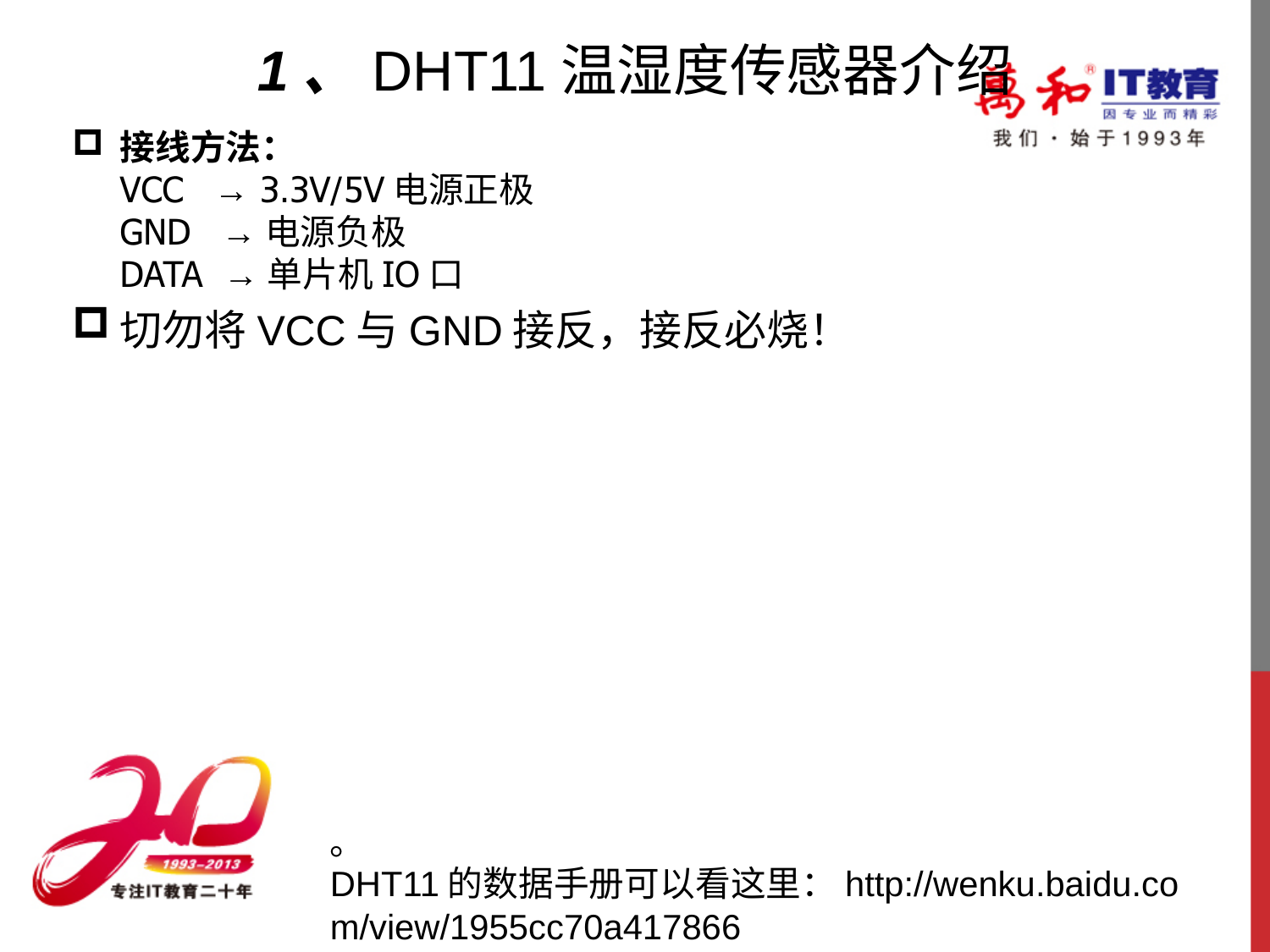

# 1、DHT11温湿度传感器介绍
接线方法：
VCC   → 3.3V/5V电源正极
GND   →电源负极
DATA  →单片机IO口
切勿将VCC与GND接反，接反必烧！
。 DHT11的数据手册可以看这里：http://wenku.baidu.com/view/1955cc70a417866